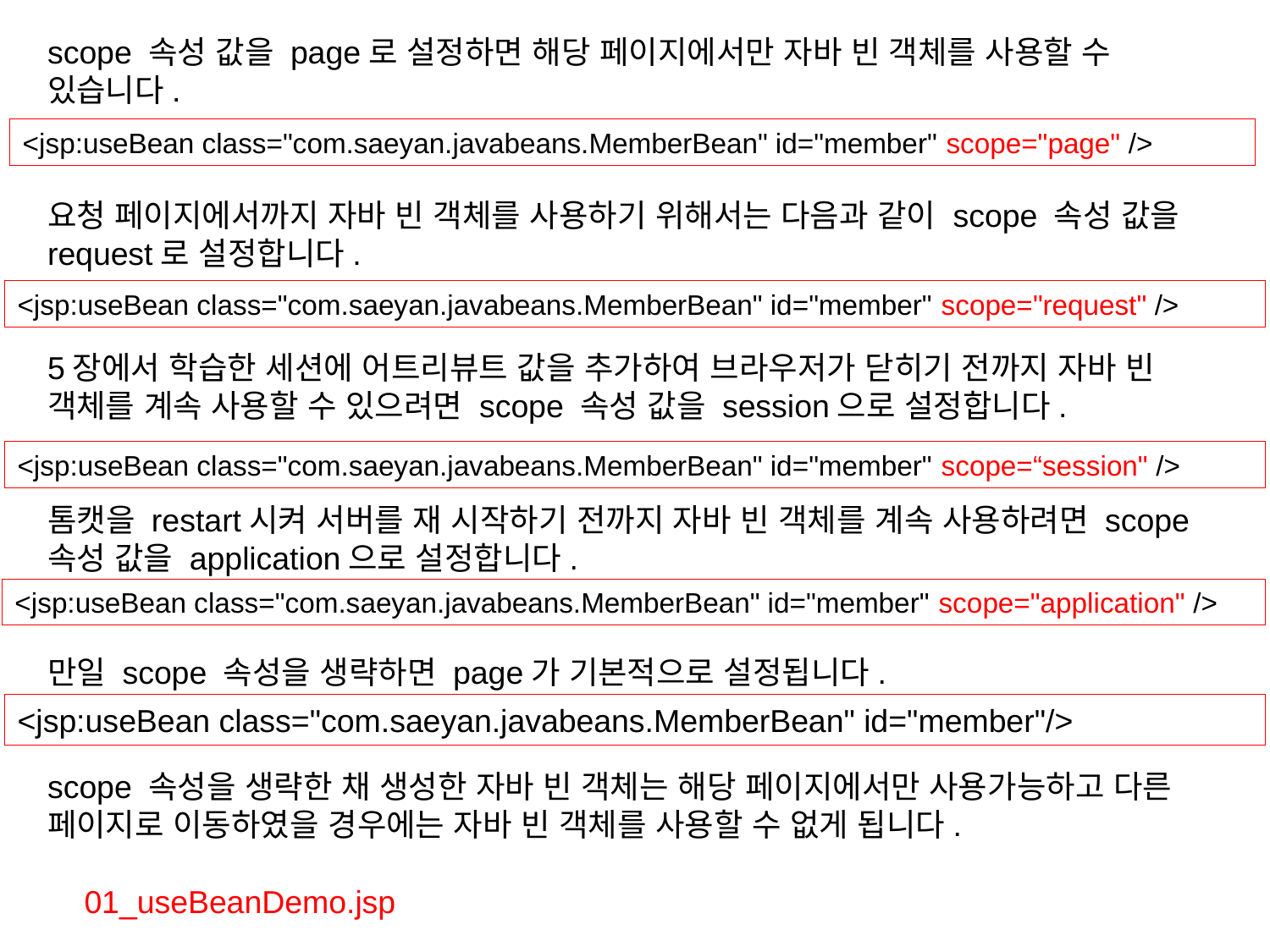

scope 속성 값을 page로 설정하면 해당 페이지에서만 자바 빈 객체를 사용할 수 있습니다.

요청 페이지에서까지 자바 빈 객체를 사용하기 위해서는 다음과 같이 scope 속성 값을 request로 설정합니다.

5장에서 학습한 세션에 어트리뷰트 값을 추가하여 브라우저가 닫히기 전까지 자바 빈 객체를 계속 사용할 수 있으려면 scope 속성 값을 session으로 설정합니다.

톰캣을 restart시켜 서버를 재 시작하기 전까지 자바 빈 객체를 계속 사용하려면 scope 속성 값을 application으로 설정합니다.

만일 scope 속성을 생략하면 page가 기본적으로 설정됩니다.

scope 속성을 생략한 채 생성한 자바 빈 객체는 해당 페이지에서만 사용가능하고 다른 페이지로 이동하였을 경우에는 자바 빈 객체를 사용할 수 없게 됩니다.
<jsp:useBean class="com.saeyan.javabeans.MemberBean" id="member" scope="page" />
<jsp:useBean class="com.saeyan.javabeans.MemberBean" id="member" scope="request" />
<jsp:useBean class="com.saeyan.javabeans.MemberBean" id="member" scope=“session" />
<jsp:useBean class="com.saeyan.javabeans.MemberBean" id="member" scope="application" />
<jsp:useBean class="com.saeyan.javabeans.MemberBean" id="member"/>
01_useBeanDemo.jsp